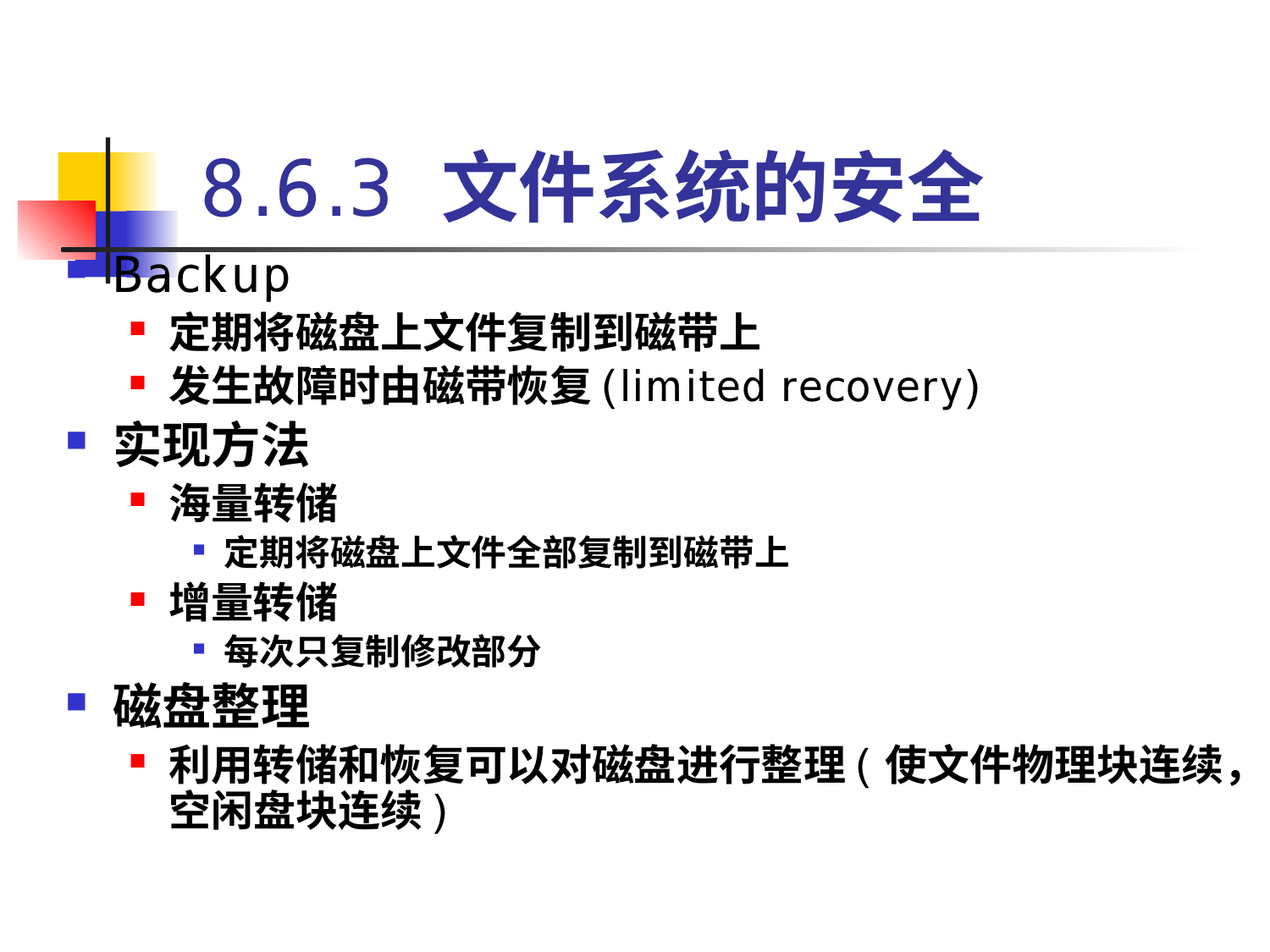

# 8.6.3 文件系统的安全
Backup
定期将磁盘上文件复制到磁带上
发生故障时由磁带恢复(limited recovery)
实现方法
海量转储
定期将磁盘上文件全部复制到磁带上
增量转储
每次只复制修改部分
磁盘整理
利用转储和恢复可以对磁盘进行整理(使文件物理块连续，空闲盘块连续)